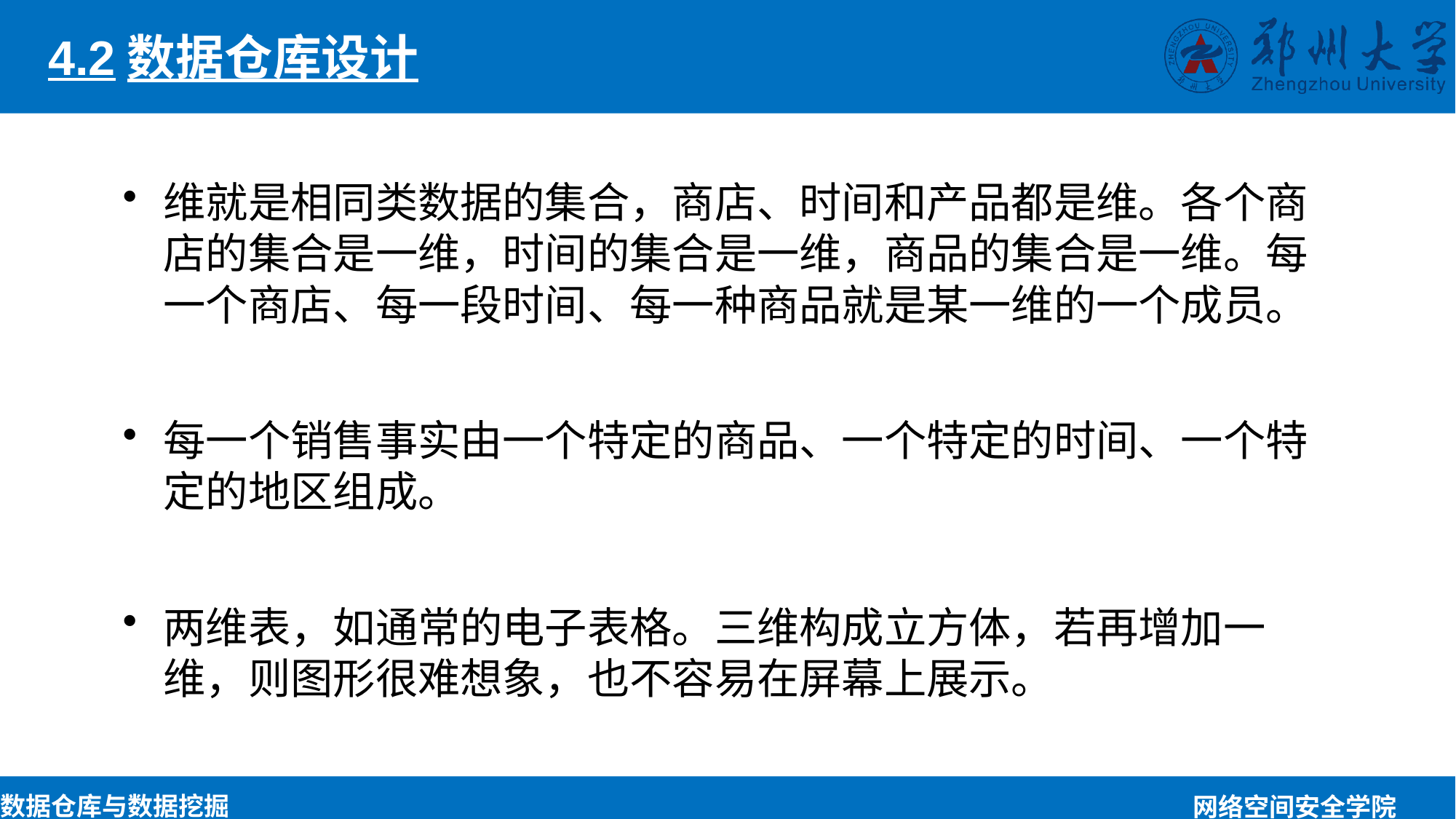

4.2数据仓库设计
维就是相同类数据的集合，商店、时间和产品都是维。各个商店的集合是一维，时间的集合是一维，商品的集合是一维。每一个商店、每一段时间、每一种商品就是某一维的一个成员。

每一个销售事实由一个特定的商品、一个特定的时间、一个特定的地区组成。

两维表，如通常的电子表格。三维构成立方体，若再增加一维，则图形很难想象，也不容易在屏幕上展示。